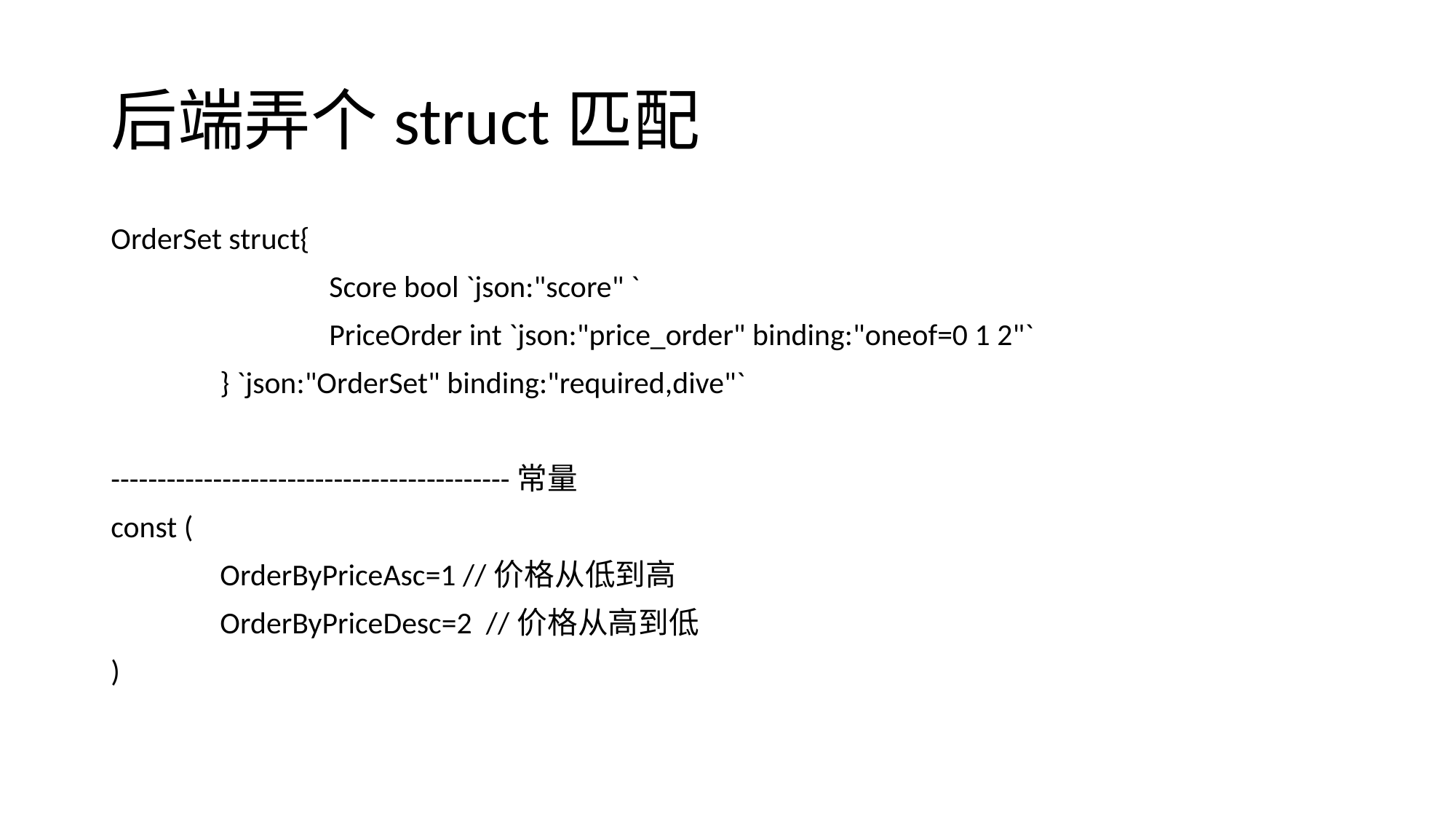

# 后端弄个struct匹配
OrderSet struct{
		Score bool `json:"score" `
		PriceOrder int `json:"price_order" binding:"oneof=0 1 2"`
	} `json:"OrderSet" binding:"required,dive"`

-------------------------------------------常量
const (
	OrderByPriceAsc=1 //价格从低到高
	OrderByPriceDesc=2  //价格从高到低
)